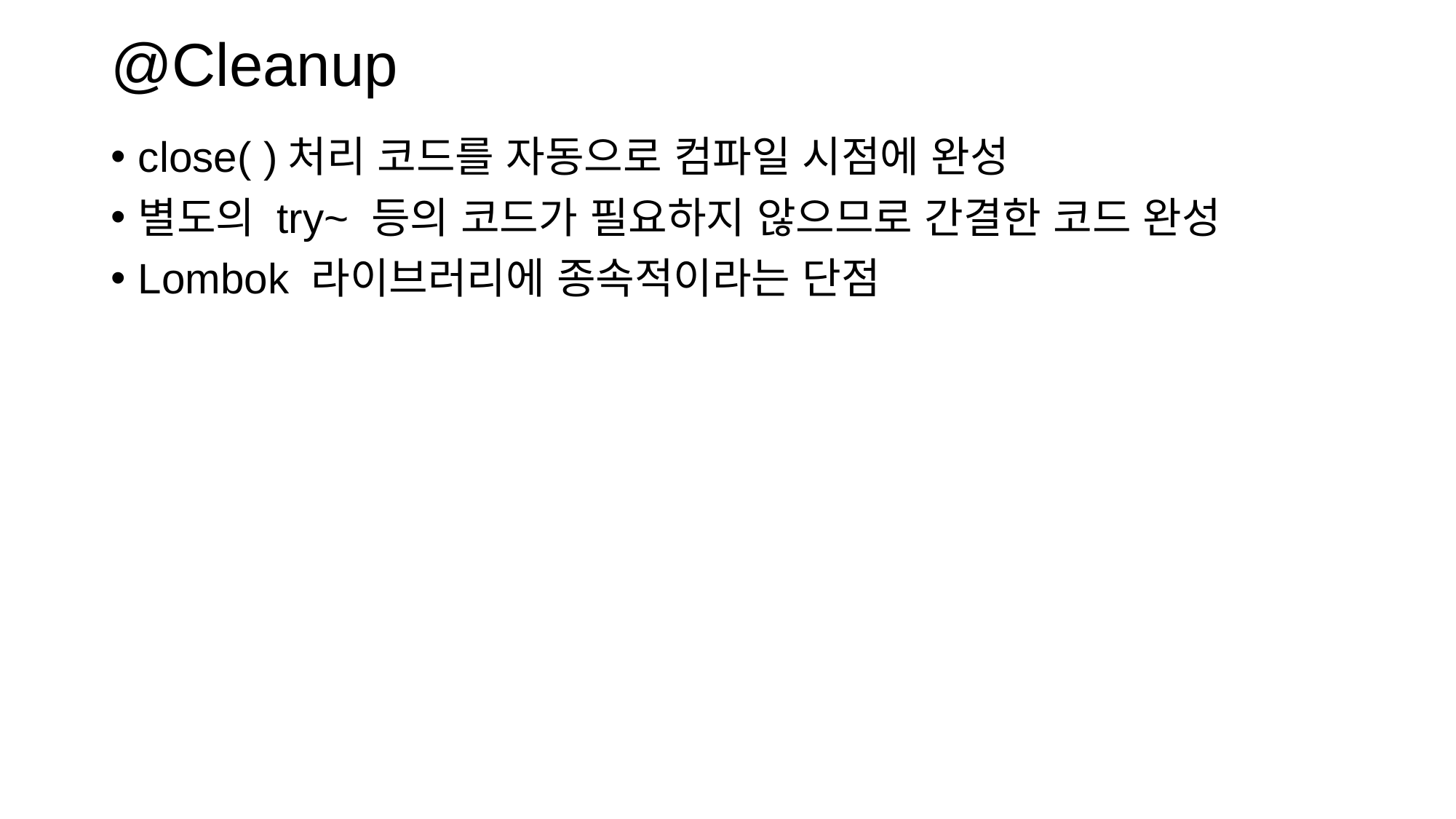

# @Cleanup
close( )처리 코드를 자동으로 컴파일 시점에 완성
별도의 try~ 등의 코드가 필요하지 않으므로 간결한 코드 완성
Lombok 라이브러리에 종속적이라는 단점